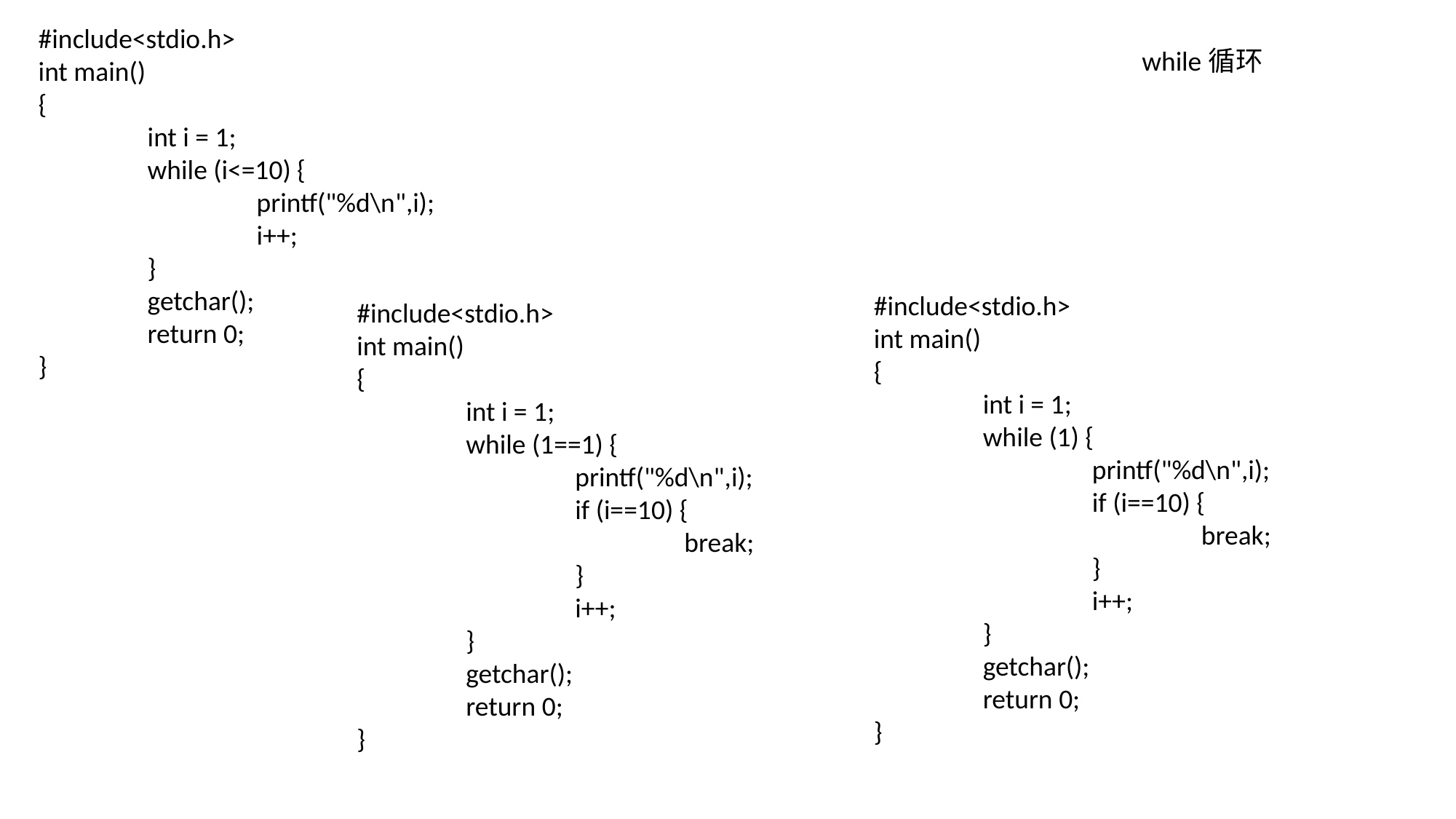

#include<stdio.h>
int main()
{
	int i = 1;
	while (i<=10) {
		printf("%d\n",i);
		i++;
	}
	getchar();
	return 0;
}
while循环
#include<stdio.h>
int main()
{
	int i = 1;
	while (1) {
		printf("%d\n",i);
		if (i==10) {
			break;
		}
		i++;
	}
	getchar();
	return 0;
}
#include<stdio.h>
int main()
{
	int i = 1;
	while (1==1) {
		printf("%d\n",i);
		if (i==10) {
			break;
		}
		i++;
	}
	getchar();
	return 0;
}